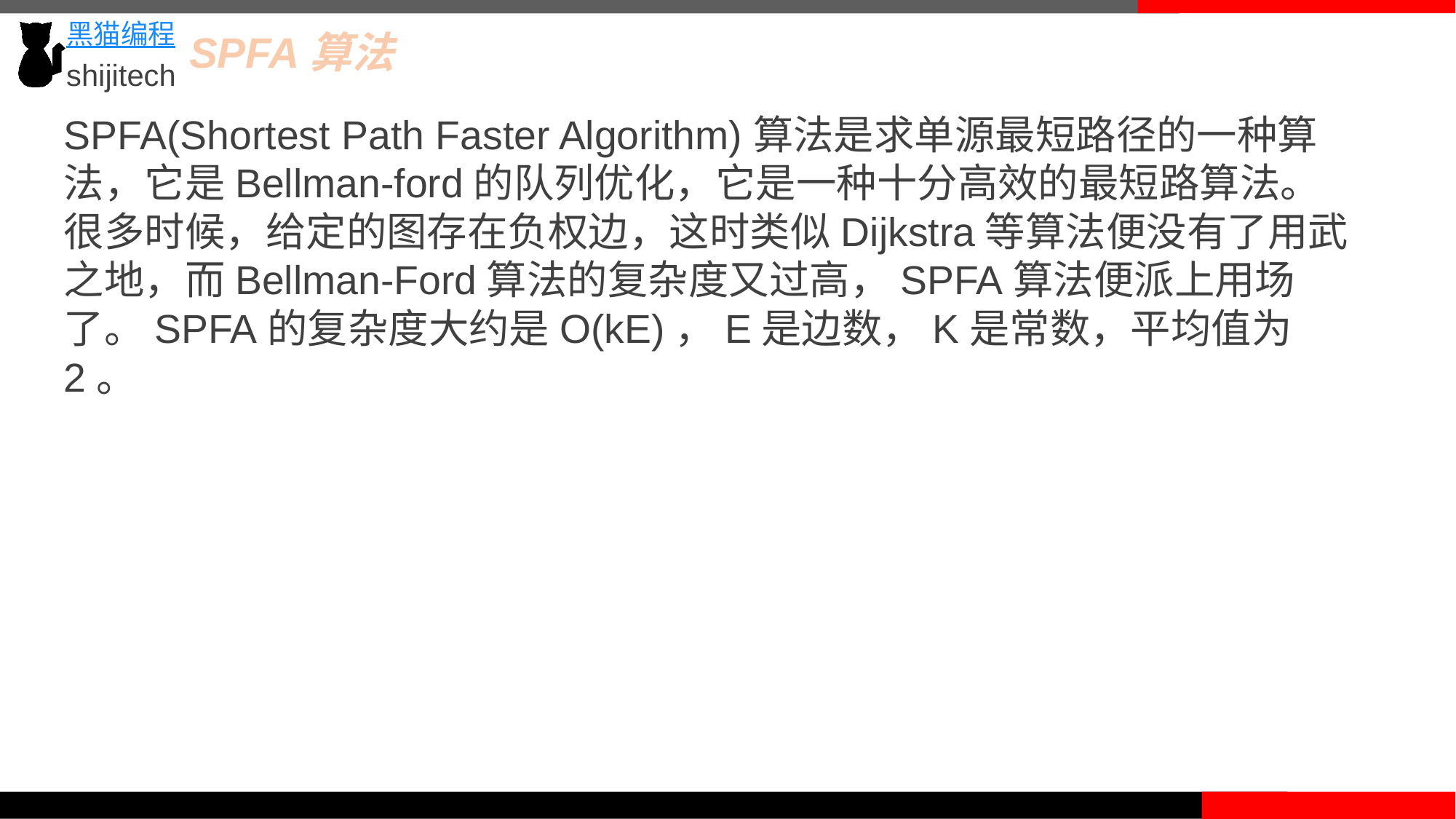

SPFA算法
SPFA(Shortest Path Faster Algorithm)算法是求单源最短路径的一种算法，它是Bellman-ford的队列优化，它是一种十分高效的最短路算法。
很多时候，给定的图存在负权边，这时类似Dijkstra等算法便没有了用武之地，而Bellman-Ford算法的复杂度又过高，SPFA算法便派上用场了。SPFA的复杂度大约是O(kE)，E是边数，K是常数，平均值为2。